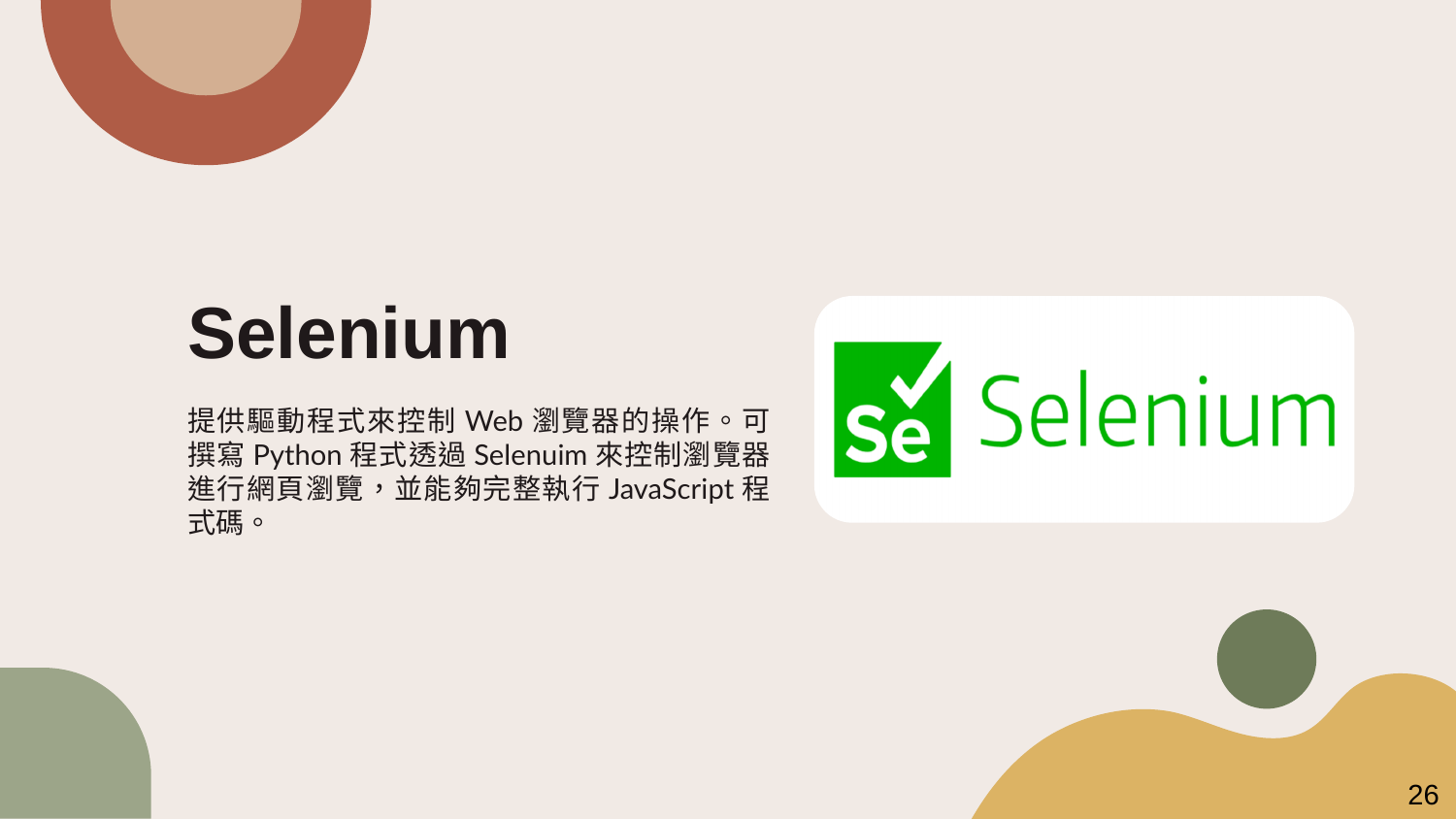

# Selenium

提供驅動程式來控制Web瀏覽器的操作。可撰寫Python程式透過Selenuim來控制瀏覽器進行網頁瀏覽，並能夠完整執行JavaScript程式碼。

26